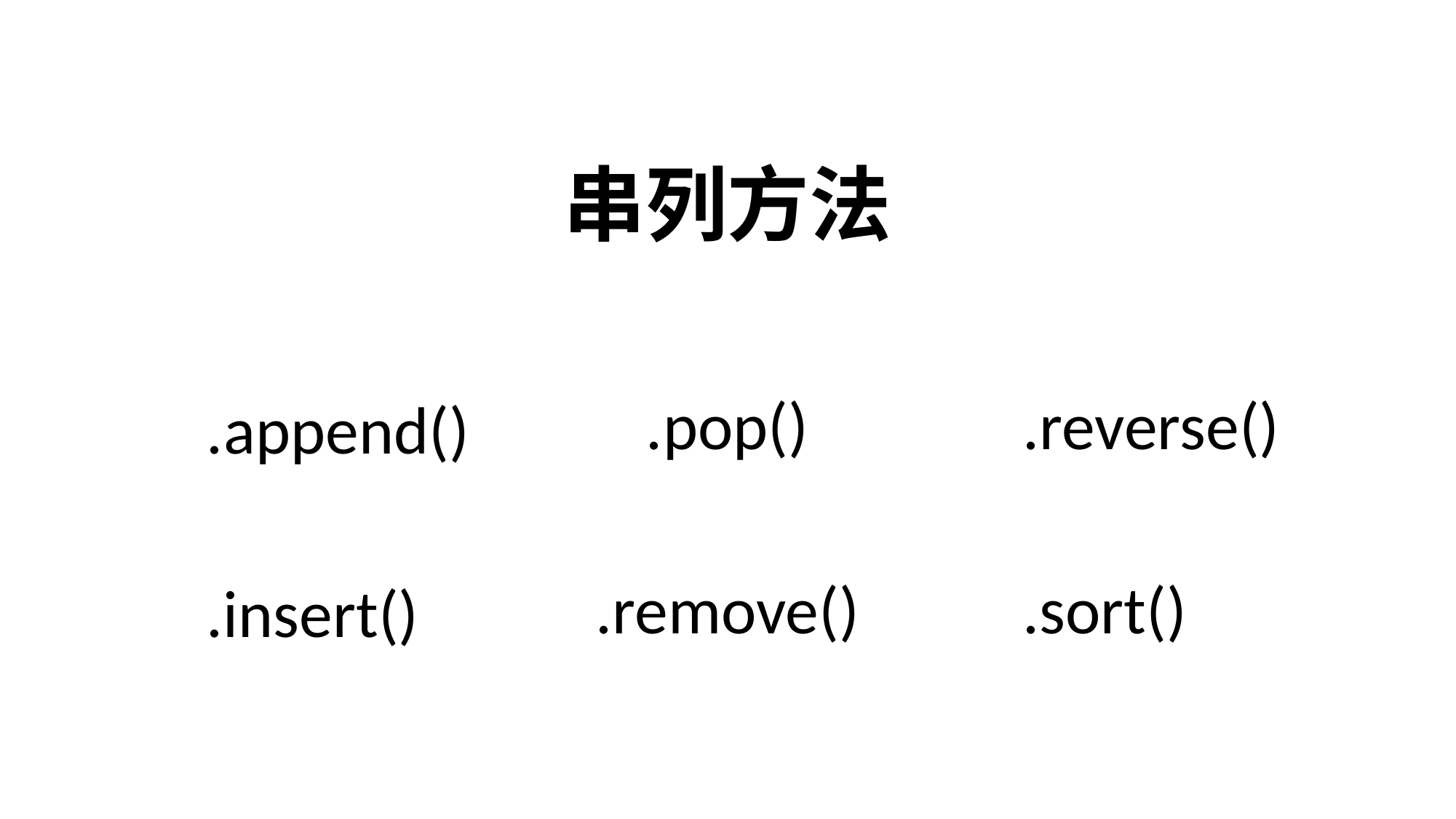

串列方法
.reverse()
.pop()
.append()
.remove()
.sort()
.insert()